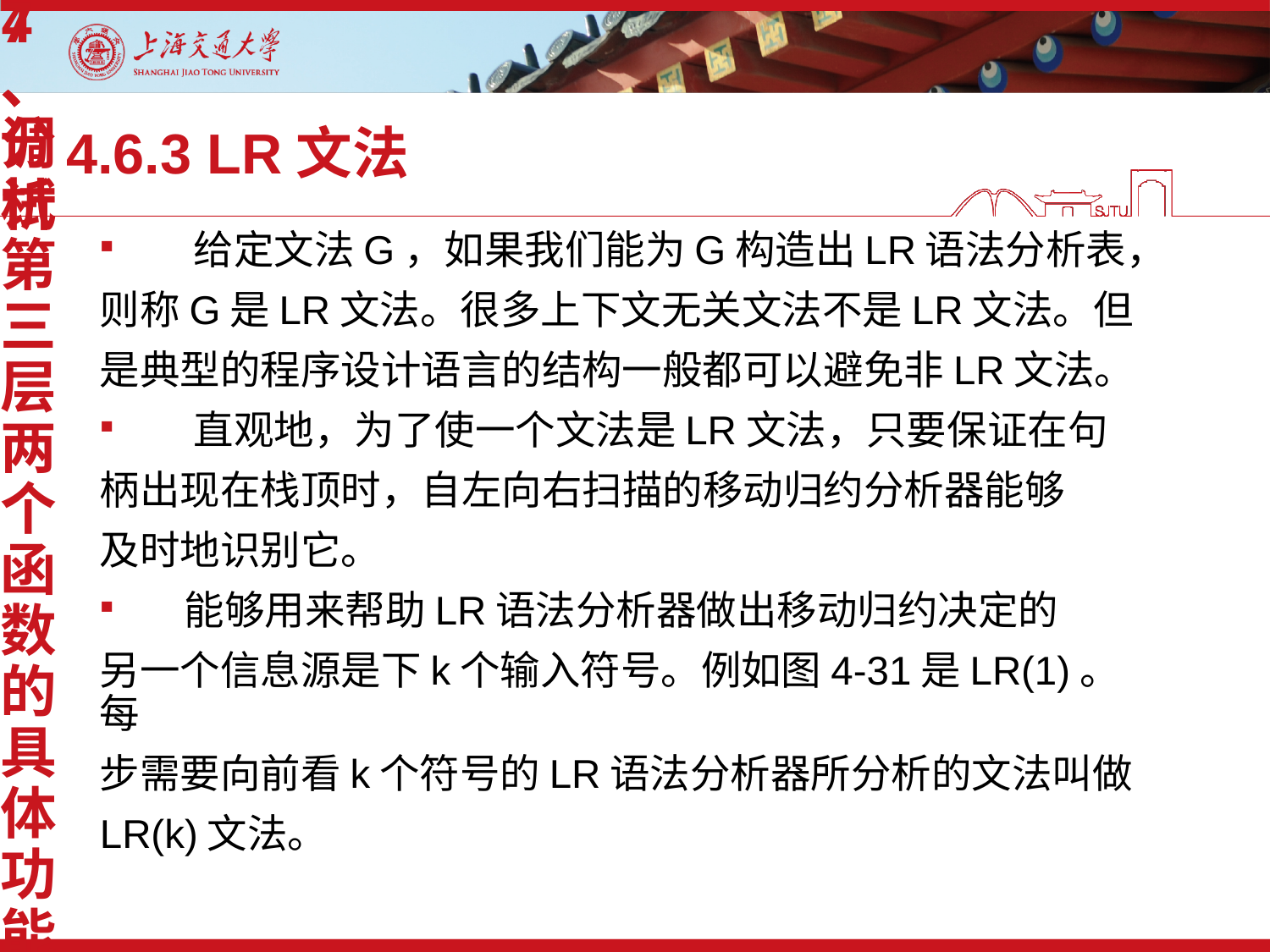

4、分析第三层两个函数的具体功能
7、调试
# 4.6.3 LR文法
      给定文法G，如果我们能为G构造出LR语法分析表，
则称G是LR文法。很多上下文无关文法不是LR文法。但
是典型的程序设计语言的结构一般都可以避免非LR文法。
      直观地，为了使一个文法是LR文法，只要保证在句
柄出现在栈顶时，自左向右扫描的移动归约分析器能够
及时地识别它。
     能够用来帮助LR语法分析器做出移动归约决定的
另一个信息源是下k个输入符号。例如图4-31是LR(1)。每
步需要向前看k个符号的LR语法分析器所分析的文法叫做
LR(k)文法。